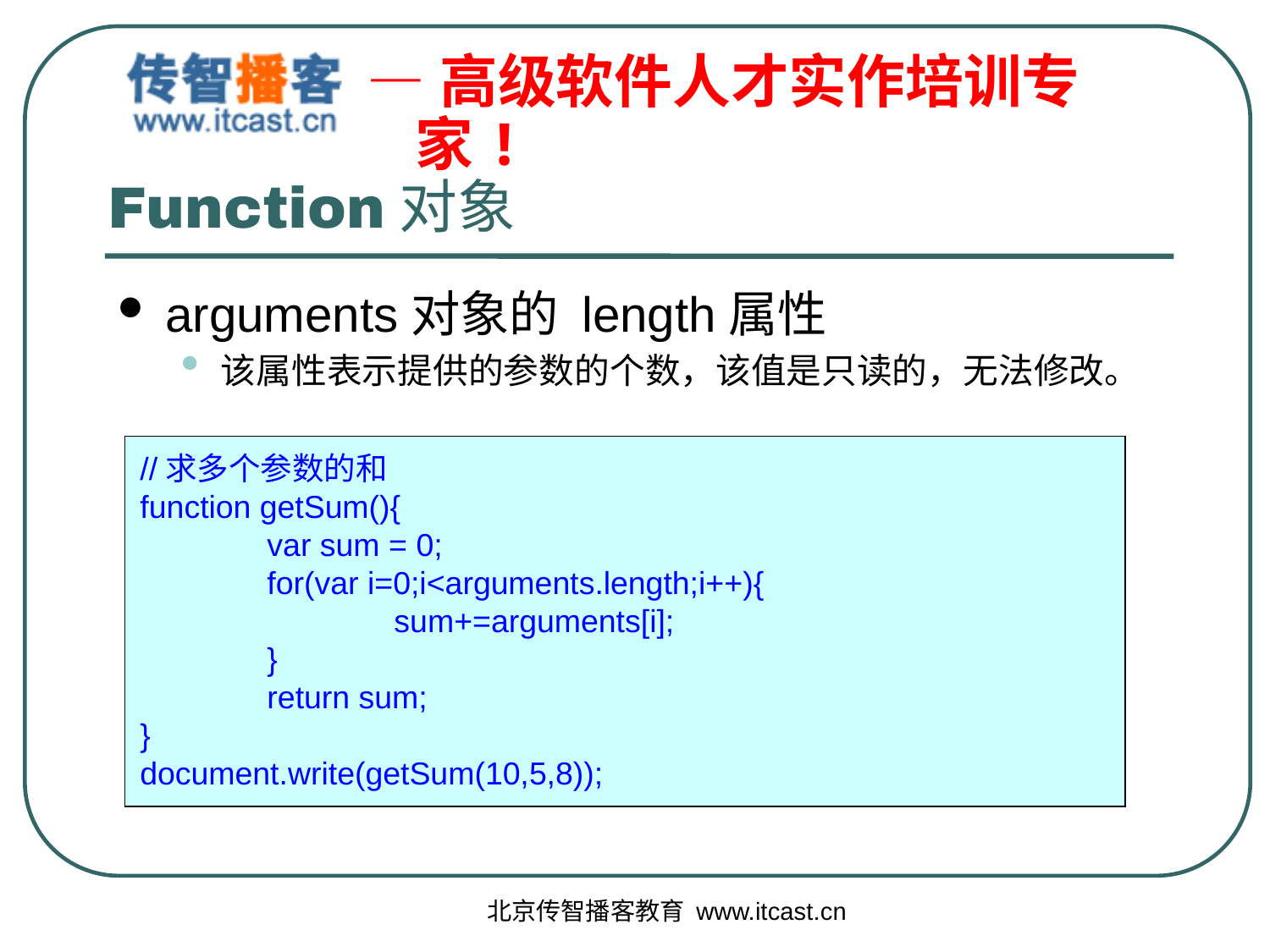

# Function对象
arguments对象的 length属性
该属性表示提供的参数的个数，该值是只读的，无法修改。
//求多个参数的和
function getSum(){
	var sum = 0;
	for(var i=0;i<arguments.length;i++){
		sum+=arguments[i];
	}
	return sum;
}
document.write(getSum(10,5,8));